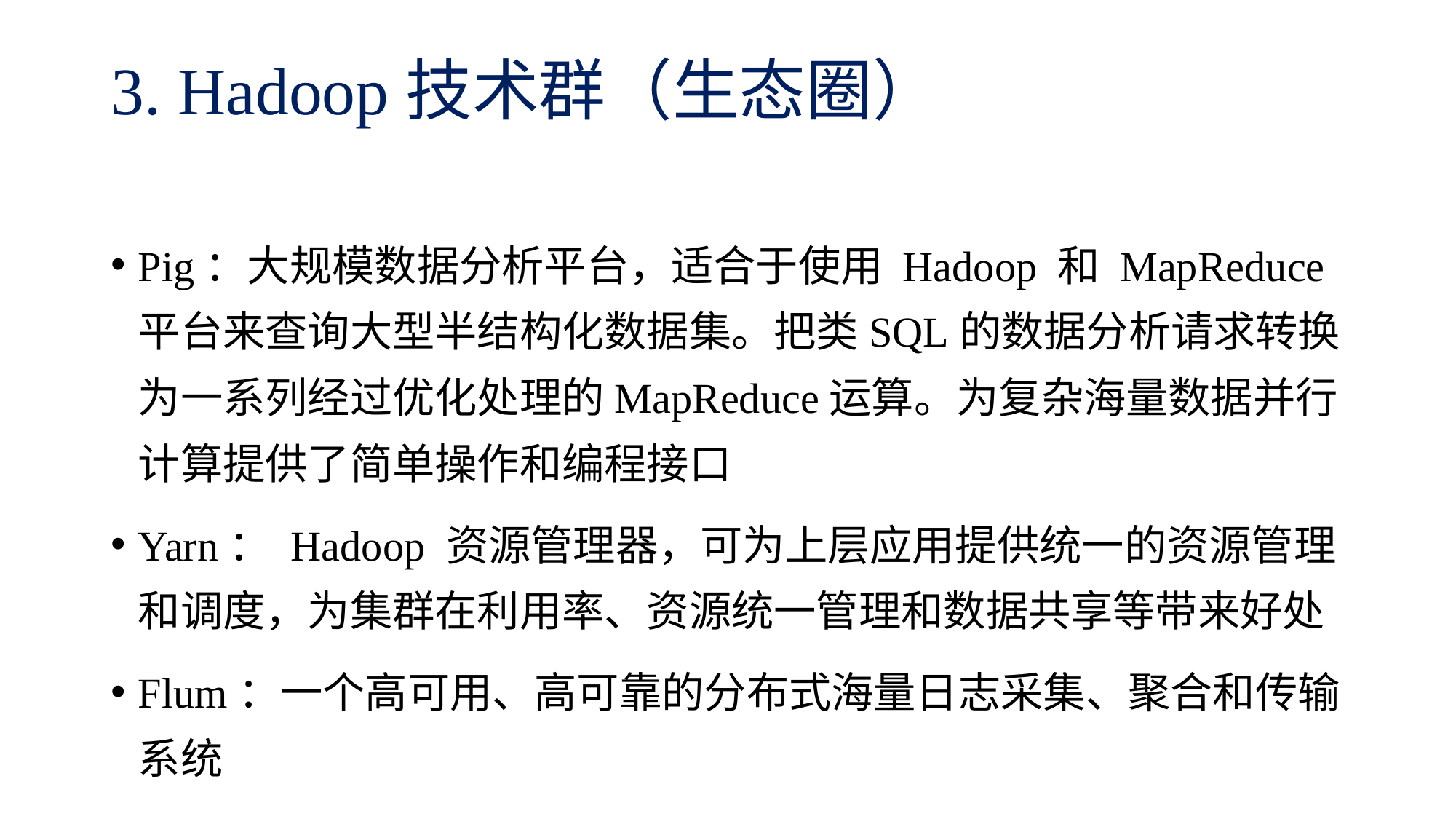

# 3. Hadoop技术群（生态圈）
Pig：大规模数据分析平台，适合于使用 Hadoop 和 MapReduce 平台来查询大型半结构化数据集。把类SQL的数据分析请求转换为一系列经过优化处理的MapReduce运算。为复杂海量数据并行计算提供了简单操作和编程接口
Yarn： Hadoop 资源管理器，可为上层应用提供统一的资源管理和调度，为集群在利用率、资源统一管理和数据共享等带来好处
Flum：一个高可用、高可靠的分布式海量日志采集、聚合和传输系统